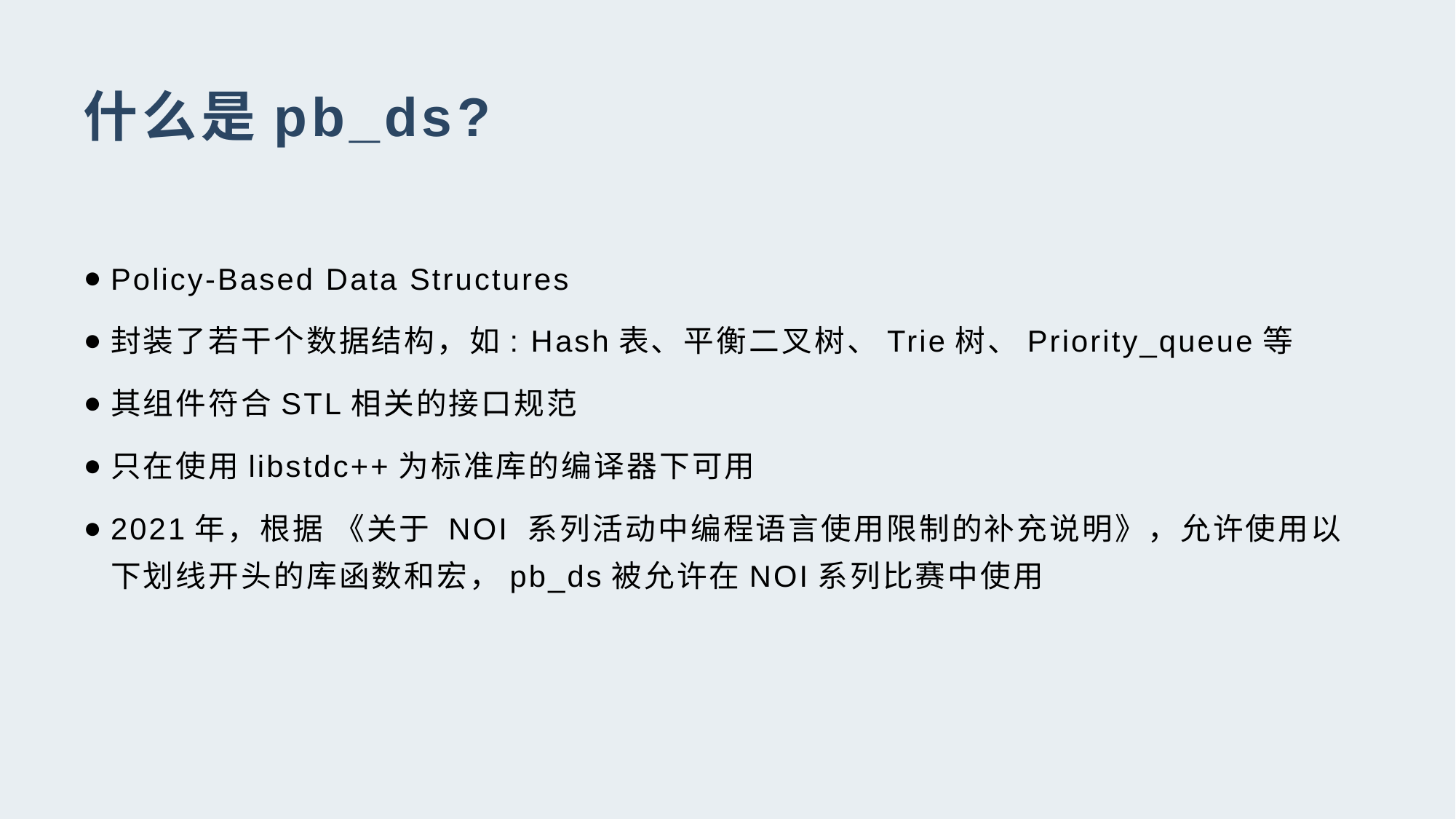

# 什么是pb_ds?
Policy-Based Data Structures
封装了若干个数据结构，如: Hash表、平衡二叉树、Trie树、Priority_queue等
其组件符合STL相关的接口规范
只在使用libstdc++为标准库的编译器下可用
2021年，根据 《关于 NOI 系列活动中编程语言使用限制的补充说明》，允许使用以下划线开头的库函数和宏，pb_ds被允许在NOI系列比赛中使用